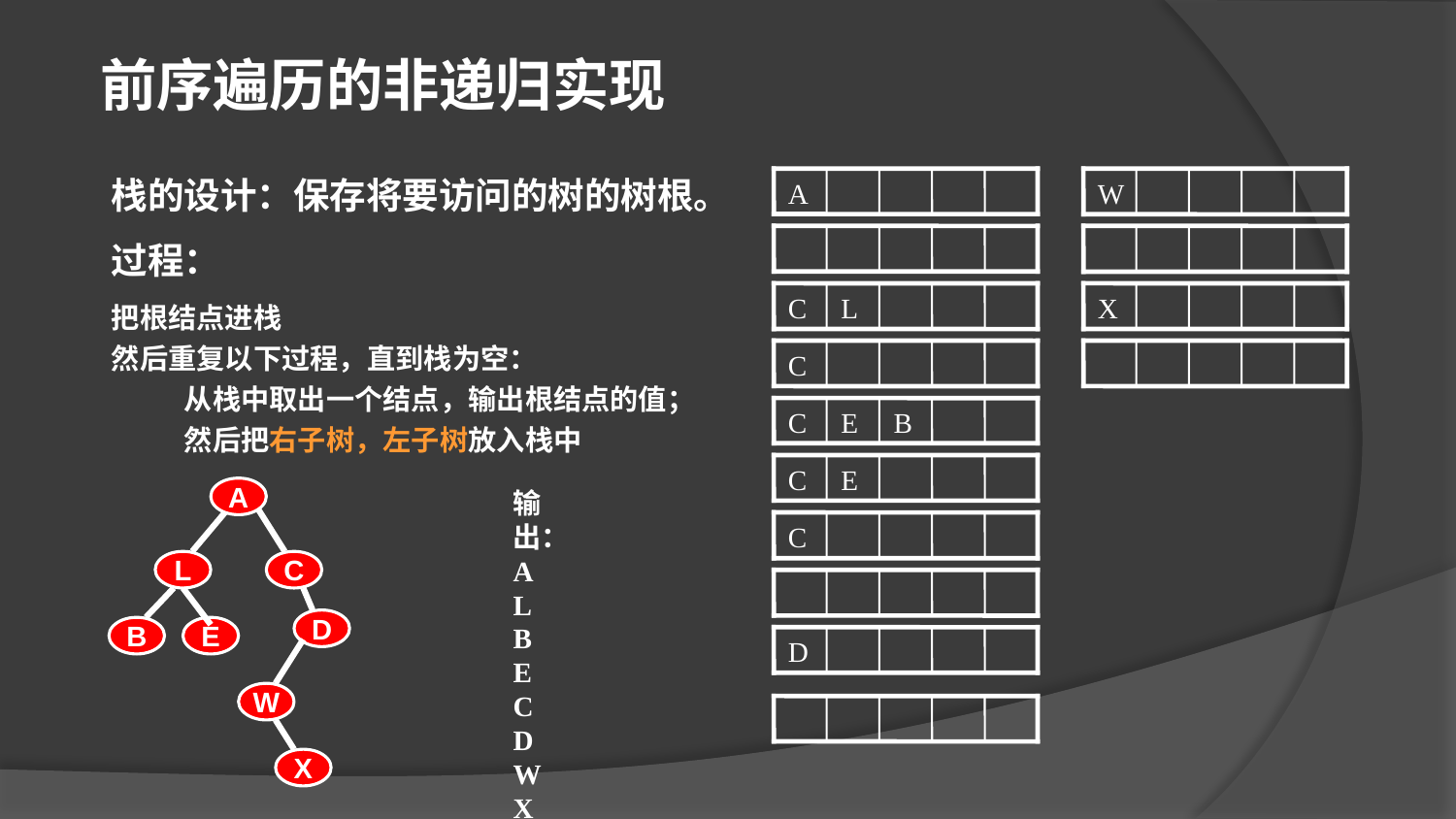

前序遍历的非递归实现
栈的设计：保存将要访问的树的树根。
过程：
把根结点进栈
然后重复以下过程，直到栈为空：
从栈中取出一个结点，输出根结点的值；
然后把右子树，左子树放入栈中
A

W

C

L

X

C

C

E

B

C

E

A

L
C

D
B
E

W

X
输出：
A
L
B
E
C
D
W
X
C

D